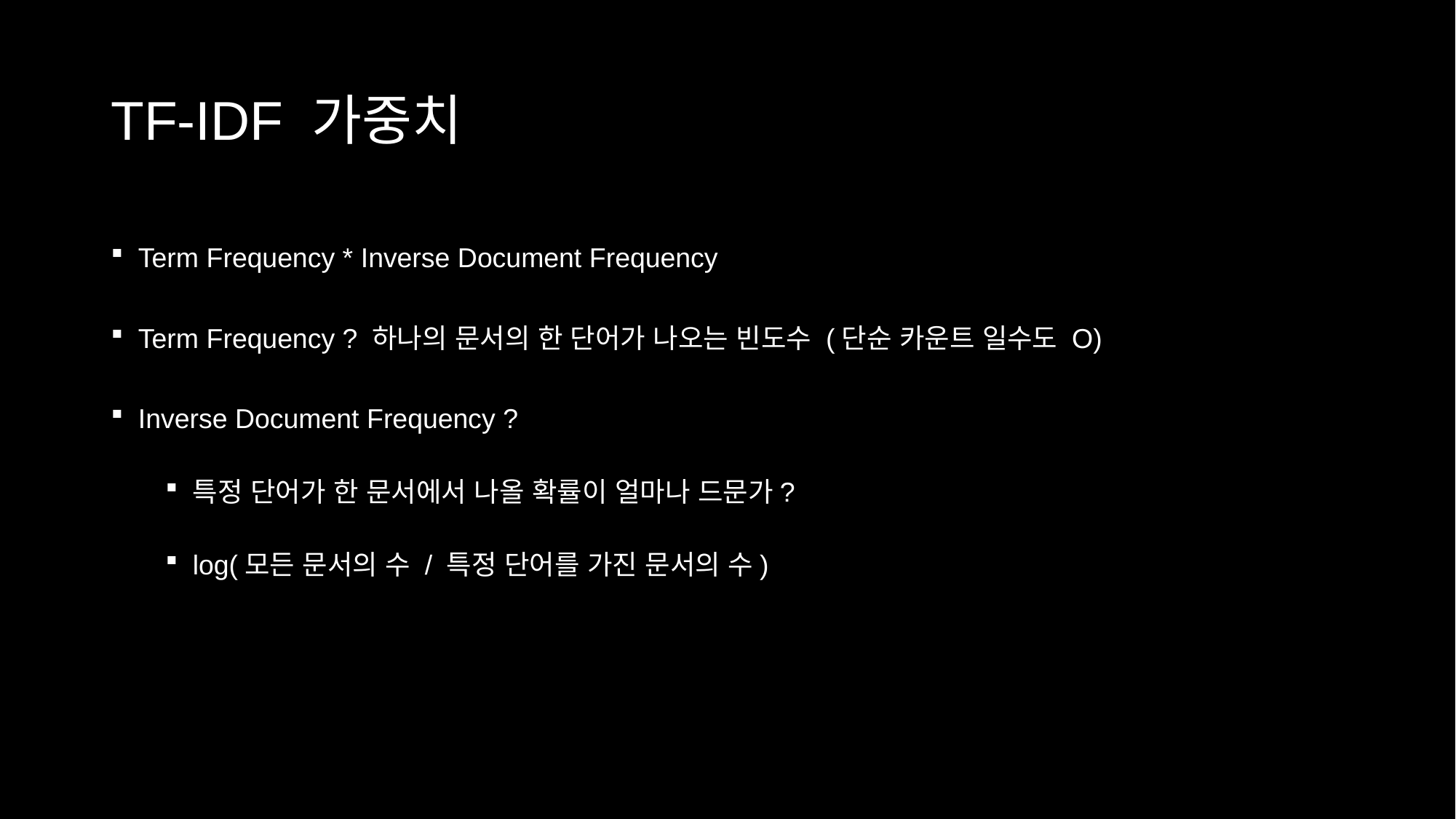

# TF-IDF 가중치
Term Frequency * Inverse Document Frequency
Term Frequency ? 하나의 문서의 한 단어가 나오는 빈도수 (단순 카운트 일수도 O)
Inverse Document Frequency ?
특정 단어가 한 문서에서 나올 확률이 얼마나 드문가?
log(모든 문서의 수 / 특정 단어를 가진 문서의 수)